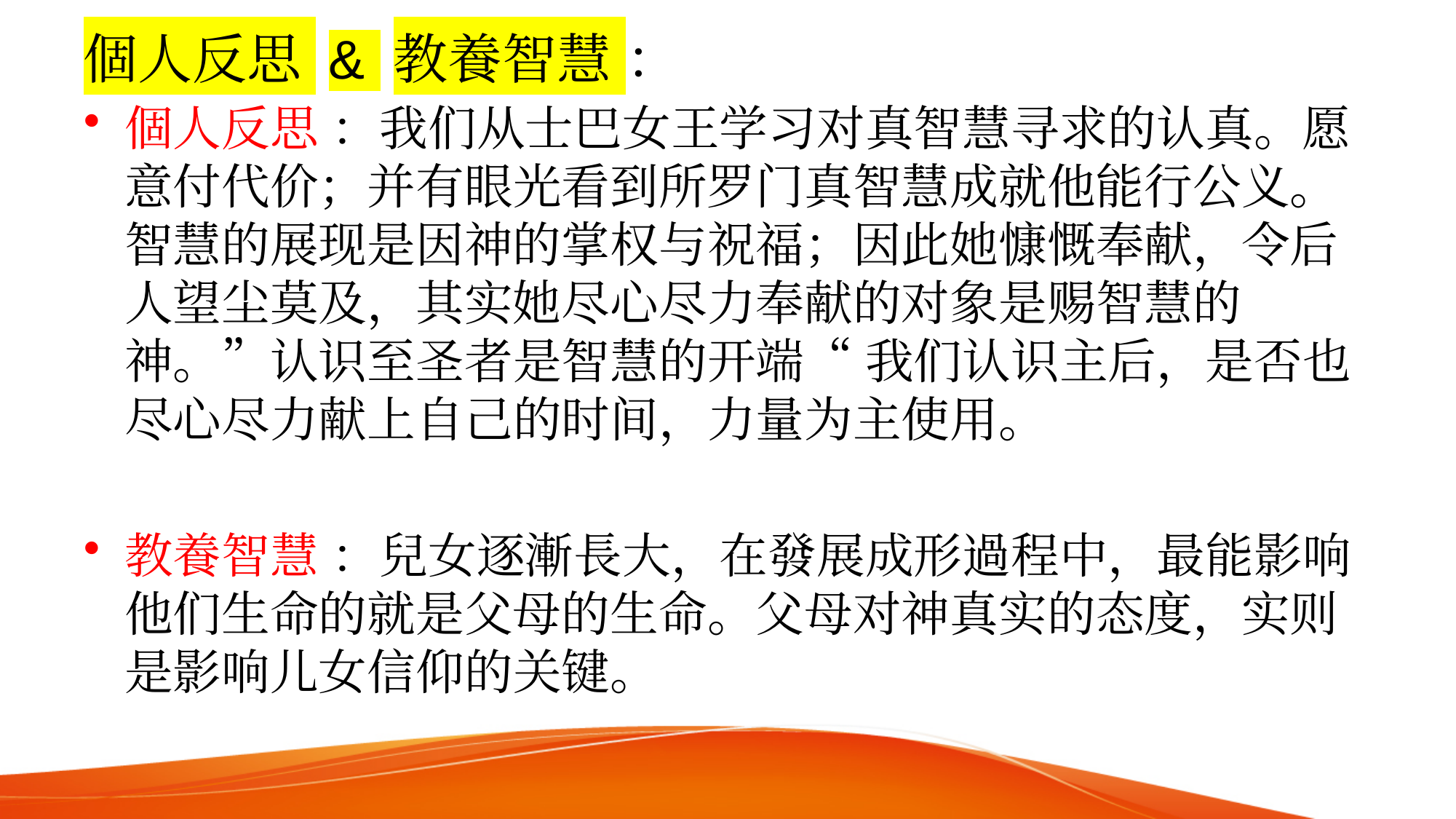

# 個人反思 & 教養智慧 ：
個人反思 ：我们从士巴女王学习对真智慧寻求的认真。愿意付代价；并有眼光看到所罗门真智慧成就他能行公义。智慧的展现是因神的掌权与祝福；因此她慷慨奉献，令后人望尘莫及，其实她尽心尽力奉献的对象是赐智慧的神。”认识至圣者是智慧的开端“ 我们认识主后，是否也尽心尽力献上自己的时间，力量为主使用。

教養智慧 ：兒女逐漸長大，在發展成形過程中，最能影响他们生命的就是父母的生命。父母对神真实的态度，实则是影响儿女信仰的关键。